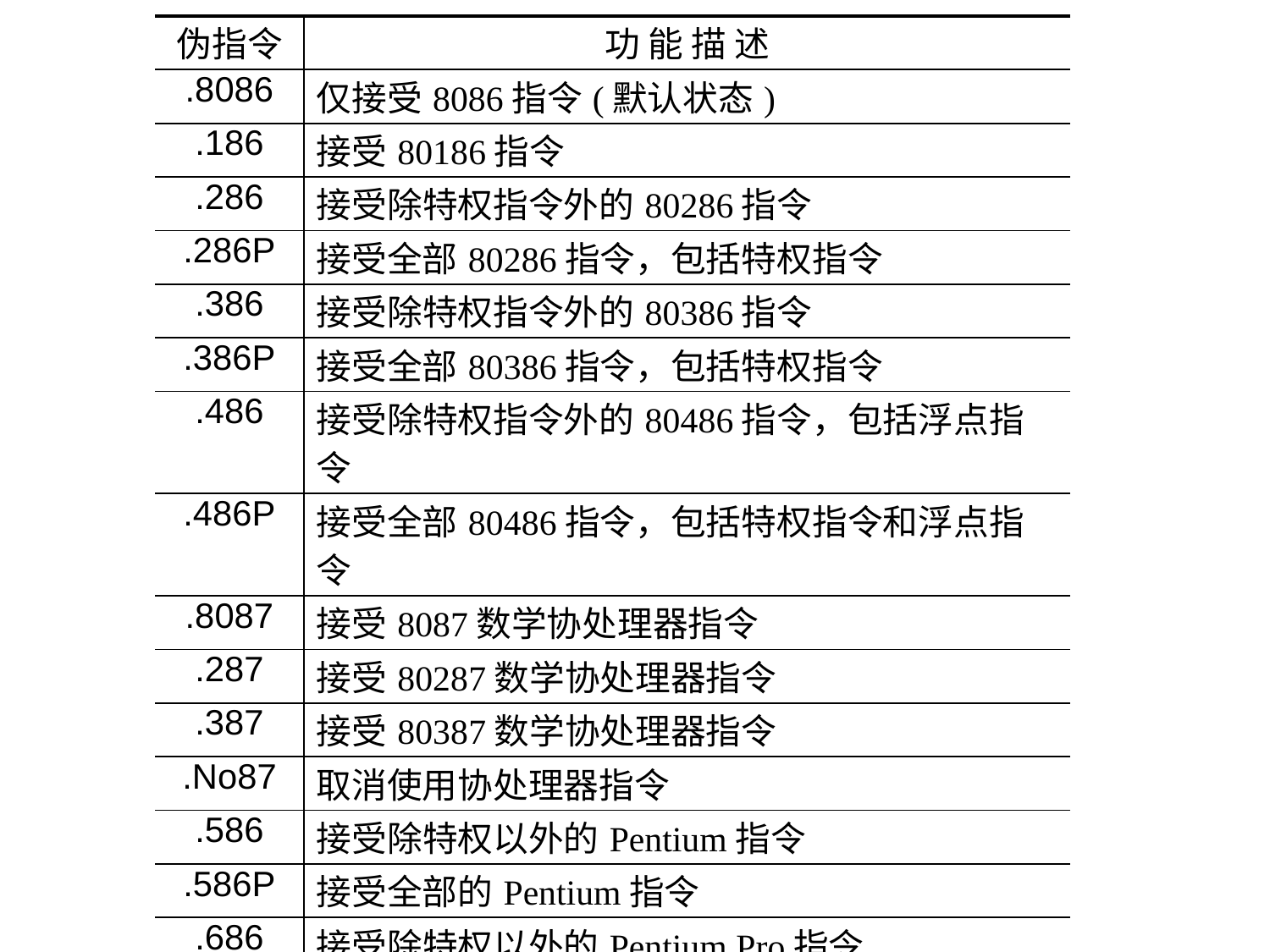

| 伪指令 | 功 能 描 述 |
| --- | --- |
| .8086 | 仅接受8086指令(默认状态) |
| .186 | 接受80186指令 |
| .286 | 接受除特权指令外的80286指令 |
| .286P | 接受全部80286指令，包括特权指令 |
| .386 | 接受除特权指令外的80386指令 |
| .386P | 接受全部80386指令，包括特权指令 |
| .486 | 接受除特权指令外的80486指令，包括浮点指令 |
| .486P | 接受全部80486指令，包括特权指令和浮点指令 |
| .8087 | 接受8087数学协处理器指令 |
| .287 | 接受80287数学协处理器指令 |
| .387 | 接受80387数学协处理器指令 |
| .No87 | 取消使用协处理器指令 |
| .586 | 接受除特权以外的Pentium指令 |
| .586P | 接受全部的Pentium指令 |
| .686 | 接受除特权以外的Pentium Pro指令 |
| .686P | 接受全部的Pentium Pro指令 |
| .MMX | 接受MMX指令 |
| .K3D | 接受AMD处理器的3DNow!指令 |
| .XMM | 接受SEE指令和SSE2指令 |